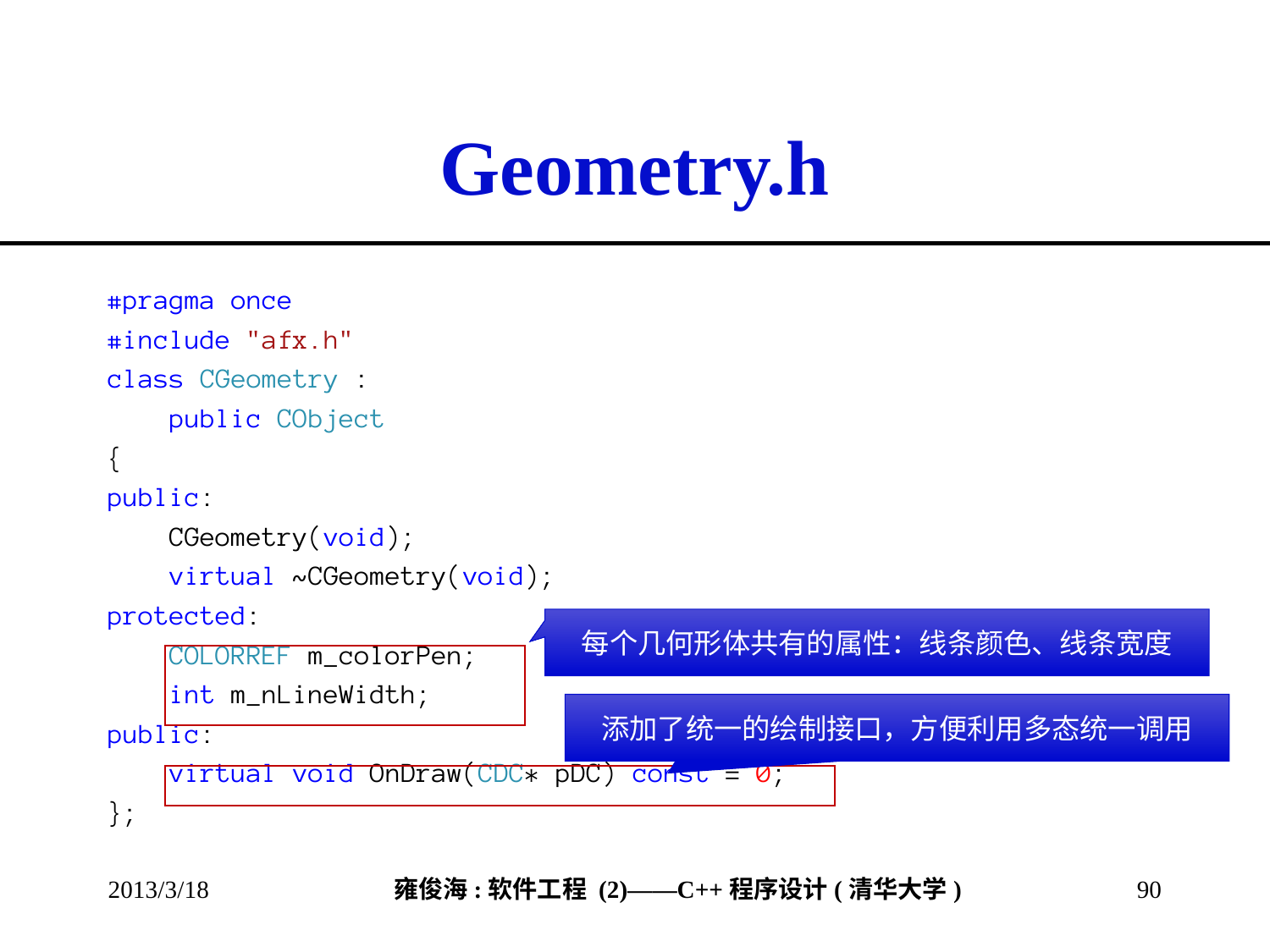

# Geometry.h
#pragma once
#include "afx.h"
class CGeometry :
    public CObject
{
public:
    CGeometry(void);
    virtual ~CGeometry(void);
protected:
    COLORREF m_colorPen;
    int m_nLineWidth;
public:
    virtual void OnDraw(CDC* pDC) const = 0;
};

每个几何形体共有的属性：线条颜色、线条宽度

添加了统一的绘制接口，方便利用多态统一调用

2013/3/18
90